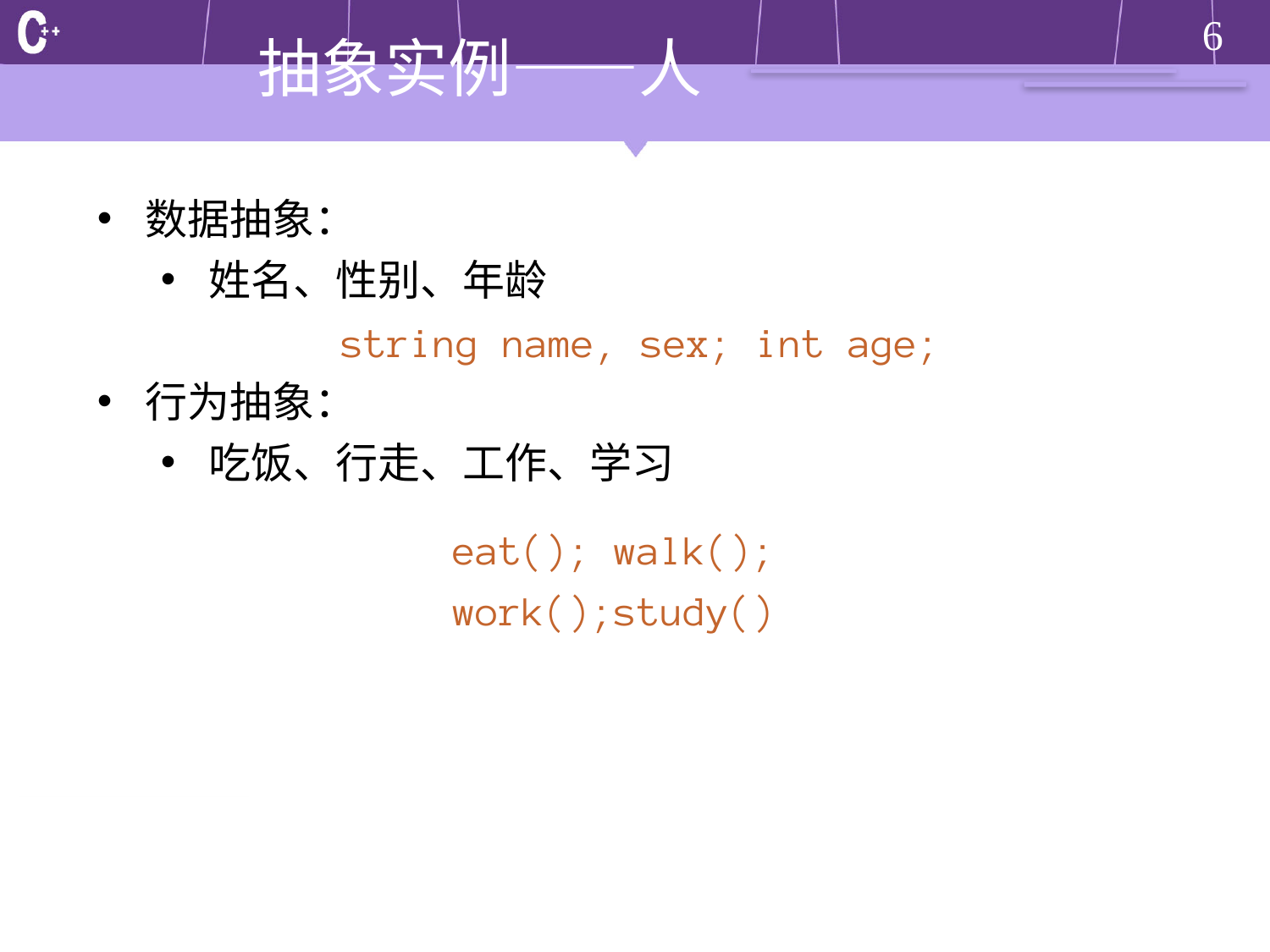

# 抽象实例——人
数据抽象：
姓名、性别、年龄

行为抽象：
吃饭、行走、工作、学习
string name, sex; int age;
eat(); walk();
work();study()